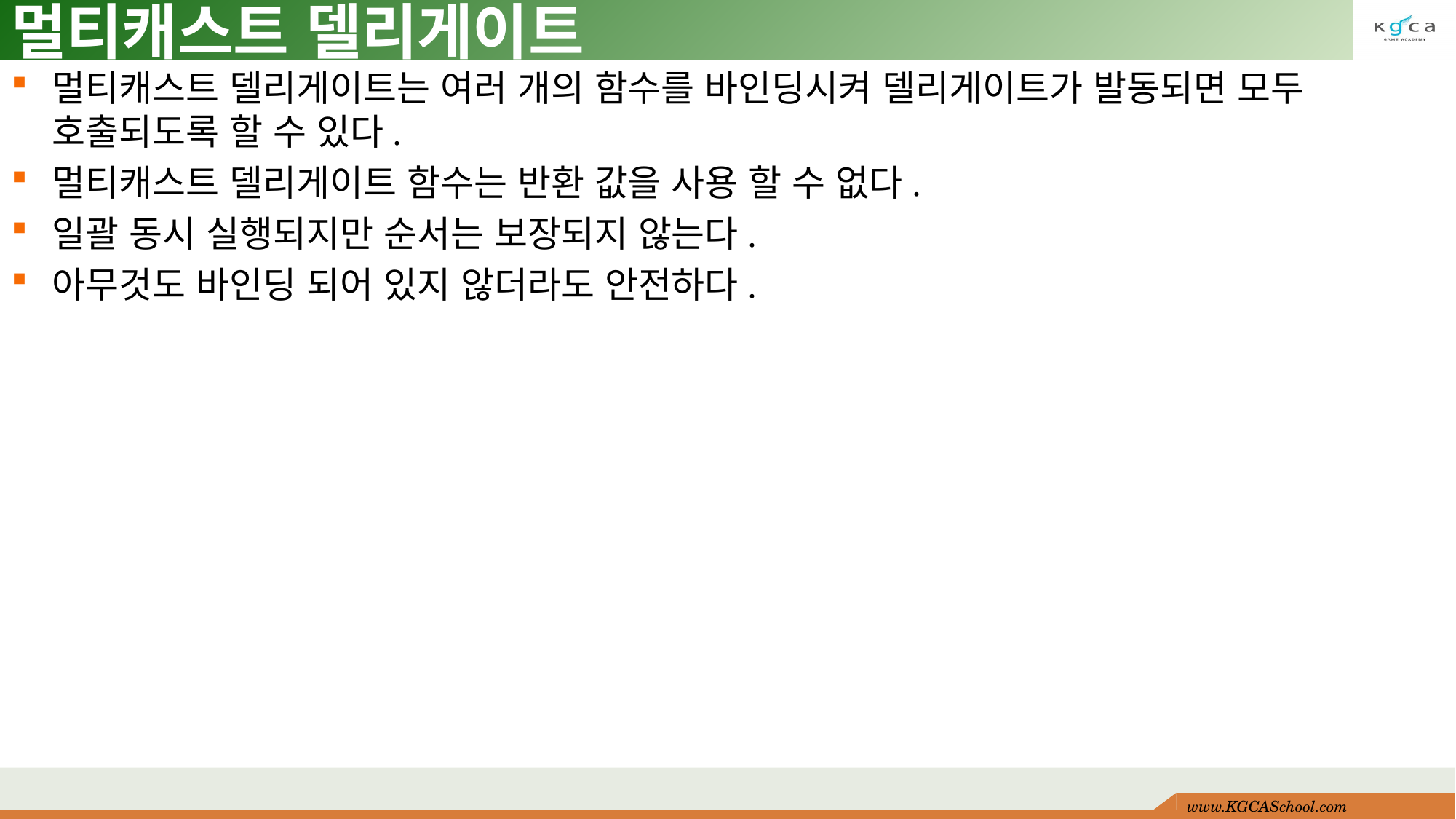

# 멀티캐스트 델리게이트
멀티캐스트 델리게이트는 여러 개의 함수를 바인딩시켜 델리게이트가 발동되면 모두 호출되도록 할 수 있다.
멀티캐스트 델리게이트 함수는 반환 값을 사용 할 수 없다.
일괄 동시 실행되지만 순서는 보장되지 않는다.
아무것도 바인딩 되어 있지 않더라도 안전하다.